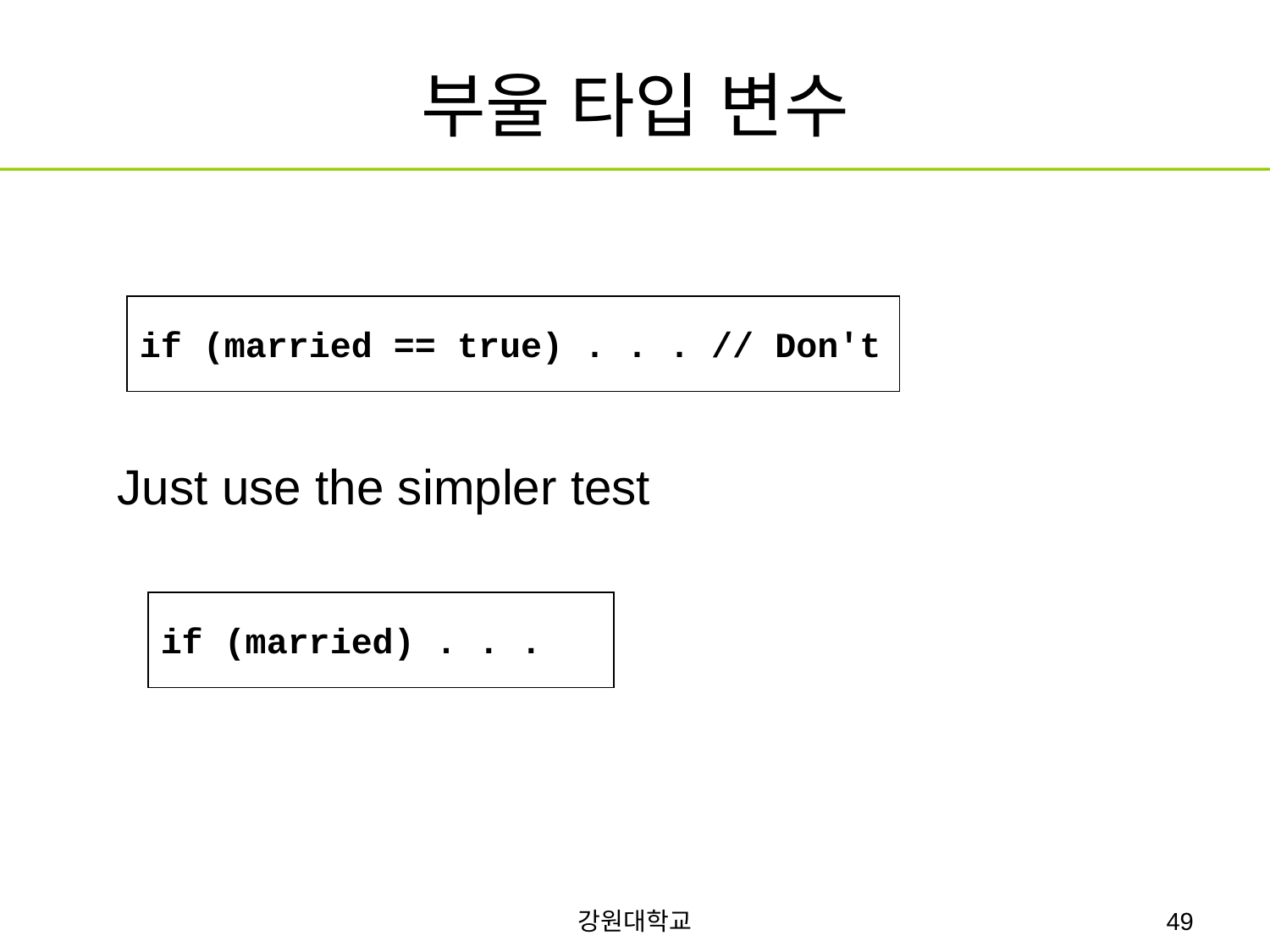

# 부울 타입 변수

   Just use the simpler test
if (married == true) . . . // Don't
if (married) . . .

강원대학교
49